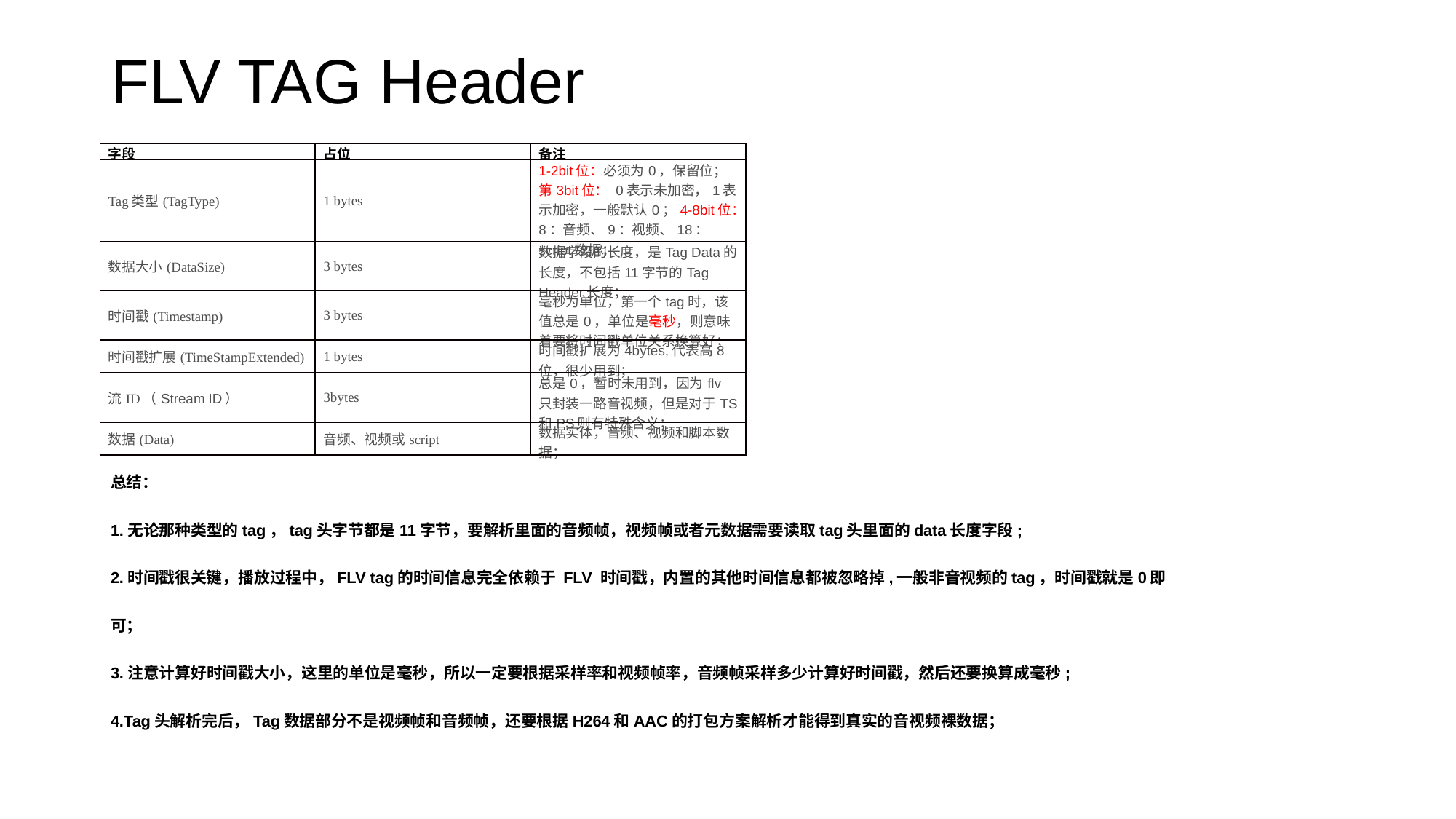

# FLV TAG Header
| 字段 | 占位 | 备注 |
| --- | --- | --- |
| Tag类型(TagType) | 1 bytes | 1-2bit位：必须为0，保留位；第3bit位： 0表示未加密，1表示加密，一般默认0；4-8bit位：8：音频、9：视频、18：script数据； |
| 数据大小(DataSize) | 3 bytes | 数据字段的长度，是Tag Data的长度，不包括11字节的Tag Header长度； |
| 时间戳(Timestamp) | 3 bytes | 毫秒为单位，第一个tag时，该值总是0，单位是毫秒，则意味着要将时间戳单位关系换算好； |
| 时间戳扩展(TimeStampExtended) | 1 bytes | 时间戳扩展为4bytes,代表高8位，很少用到； |
| 流ID（Stream ID） | 3bytes | 总是0，暂时未用到，因为flv只封装一路音视频，但是对于TS和PS则有特殊含义； |
| 数据(Data) | 音频、视频或script | 数据实体，音频、视频和脚本数据； |
总结：
1.无论那种类型的tag，tag头字节都是11字节，要解析里面的音频帧，视频帧或者元数据需要读取tag头里面的data长度字段;
2.时间戳很关键，播放过程中，FLV tag的时间信息完全依赖于 FLV 时间戳，内置的其他时间信息都被忽略掉,一般非音视频的tag，时间戳就是0即可；
3.注意计算好时间戳大小，这里的单位是毫秒，所以一定要根据采样率和视频帧率，音频帧采样多少计算好时间戳，然后还要换算成毫秒;
4.Tag头解析完后，Tag数据部分不是视频帧和音频帧，还要根据H264和AAC的打包方案解析才能得到真实的音视频裸数据；